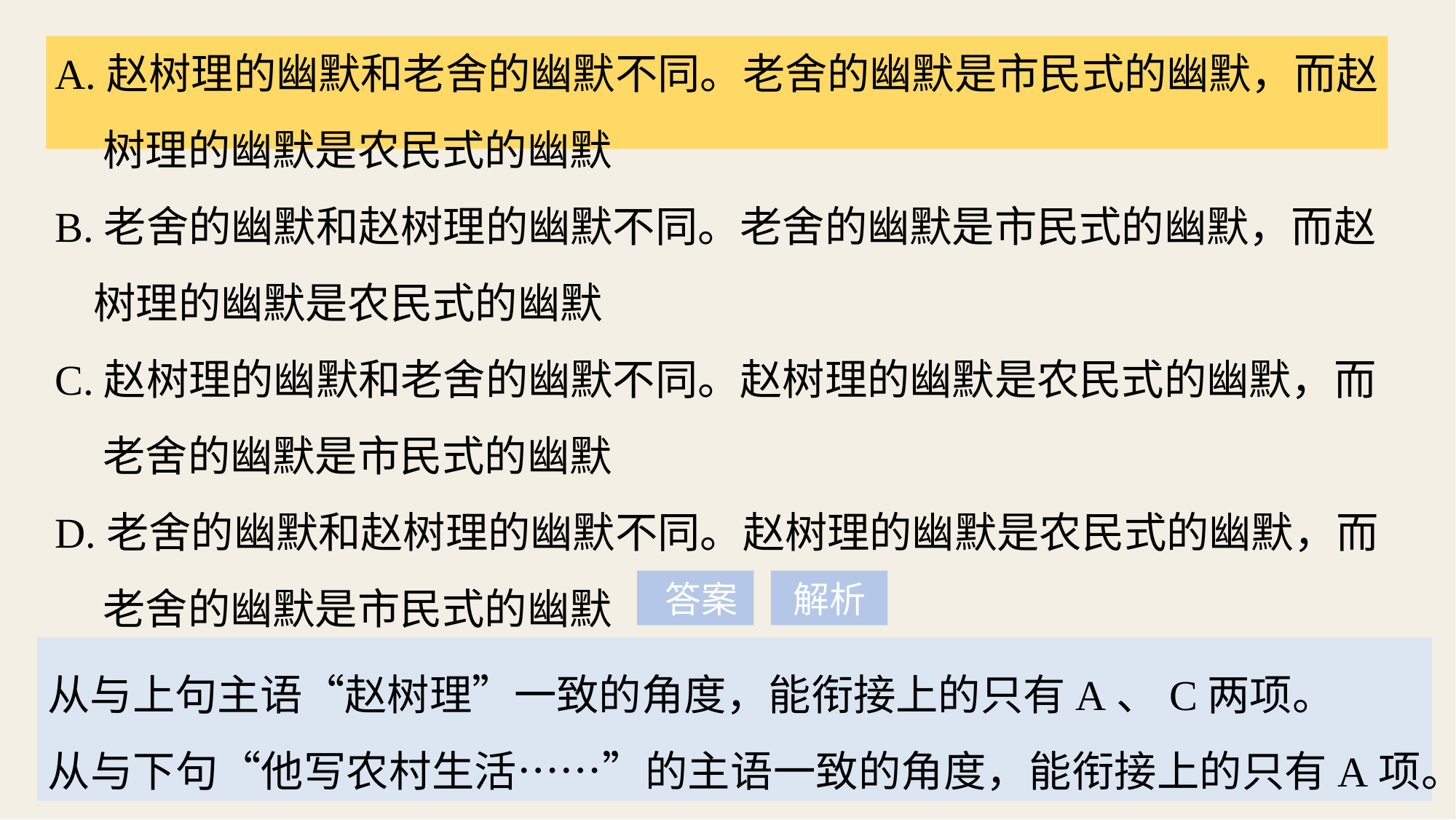

A.赵树理的幽默和老舍的幽默不同。老舍的幽默是市民式的幽默，而赵
    树理的幽默是农民式的幽默
B.老舍的幽默和赵树理的幽默不同。老舍的幽默是市民式的幽默，而赵
   树理的幽默是农民式的幽默
C.赵树理的幽默和老舍的幽默不同。赵树理的幽默是农民式的幽默，而
    老舍的幽默是市民式的幽默
D.老舍的幽默和赵树理的幽默不同。赵树理的幽默是农民式的幽默，而
    老舍的幽默是市民式的幽默

 答案
解析
从与上句主语“赵树理”一致的角度，能衔接上的只有A、C两项。
从与下句“他写农村生活……”的主语一致的角度，能衔接上的只有A项。